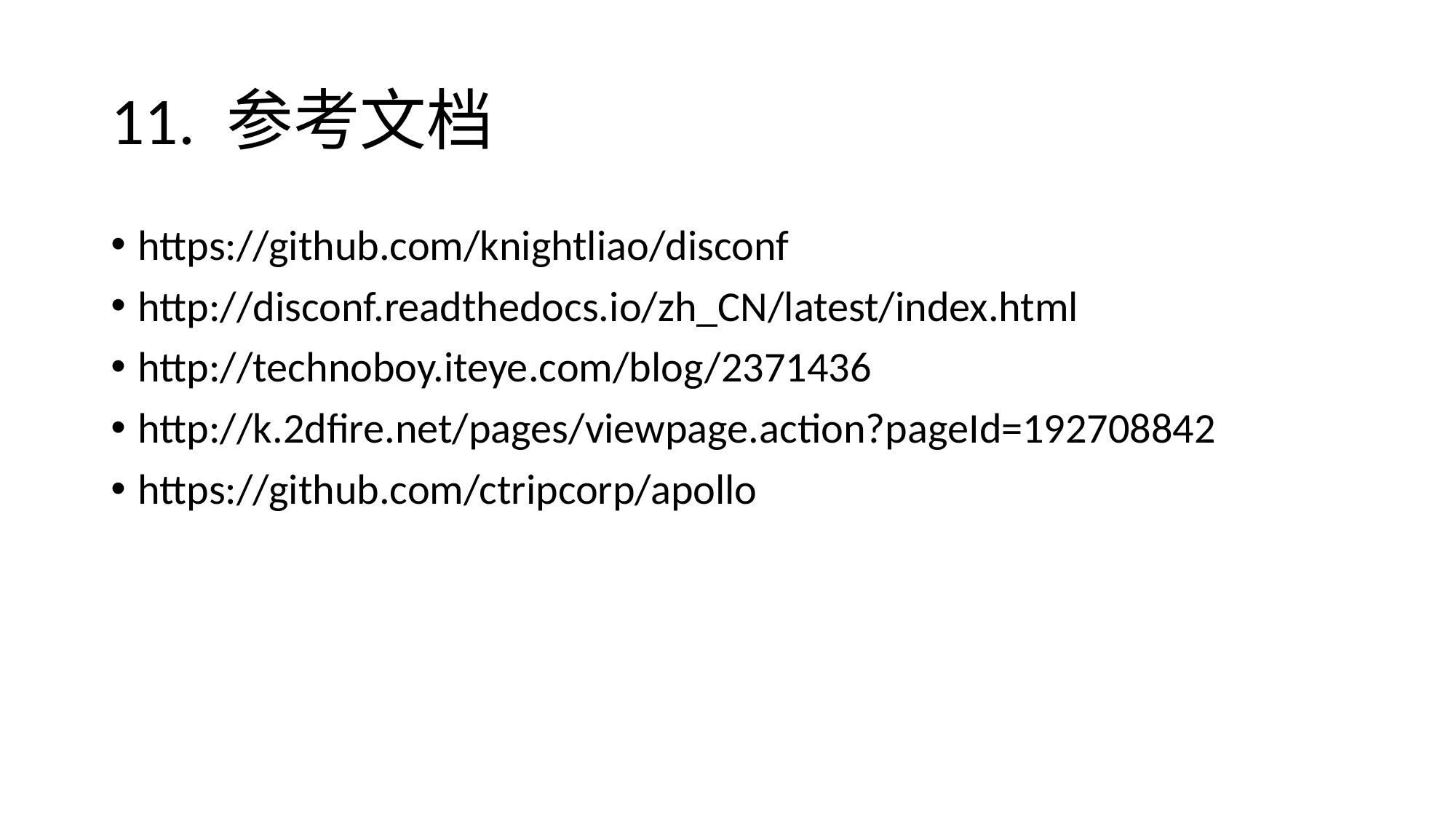

# 11. 参考文档
https://github.com/knightliao/disconf
http://disconf.readthedocs.io/zh_CN/latest/index.html
http://technoboy.iteye.com/blog/2371436
http://k.2dfire.net/pages/viewpage.action?pageId=192708842
https://github.com/ctripcorp/apollo